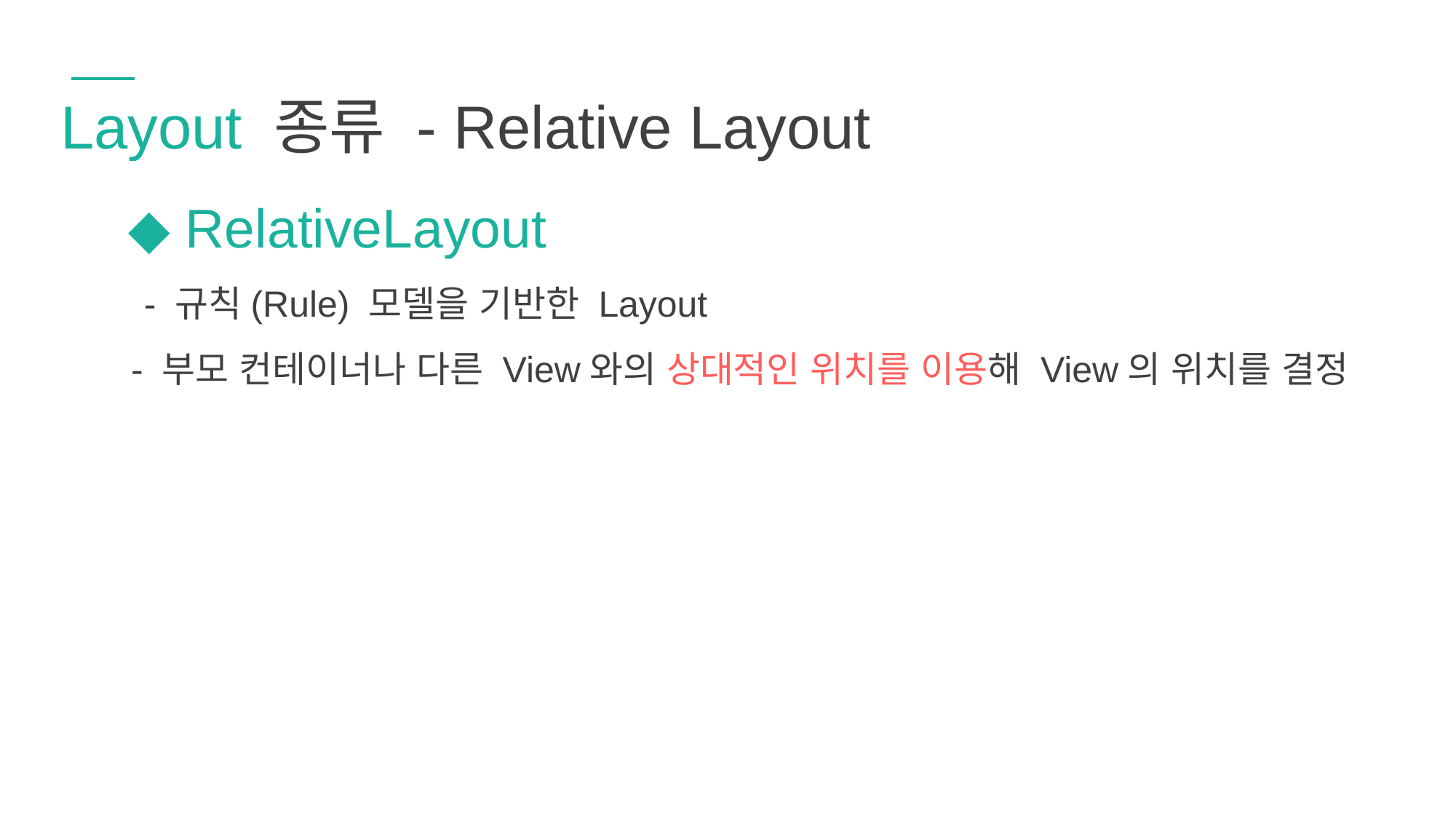

Layout 종류 - Relative Layout
◆ RelativeLayout
- 규칙(Rule) 모델을 기반한 Layout
- 부모 컨테이너나 다른 View와의 상대적인 위치를 이용해 View의 위치를 결정